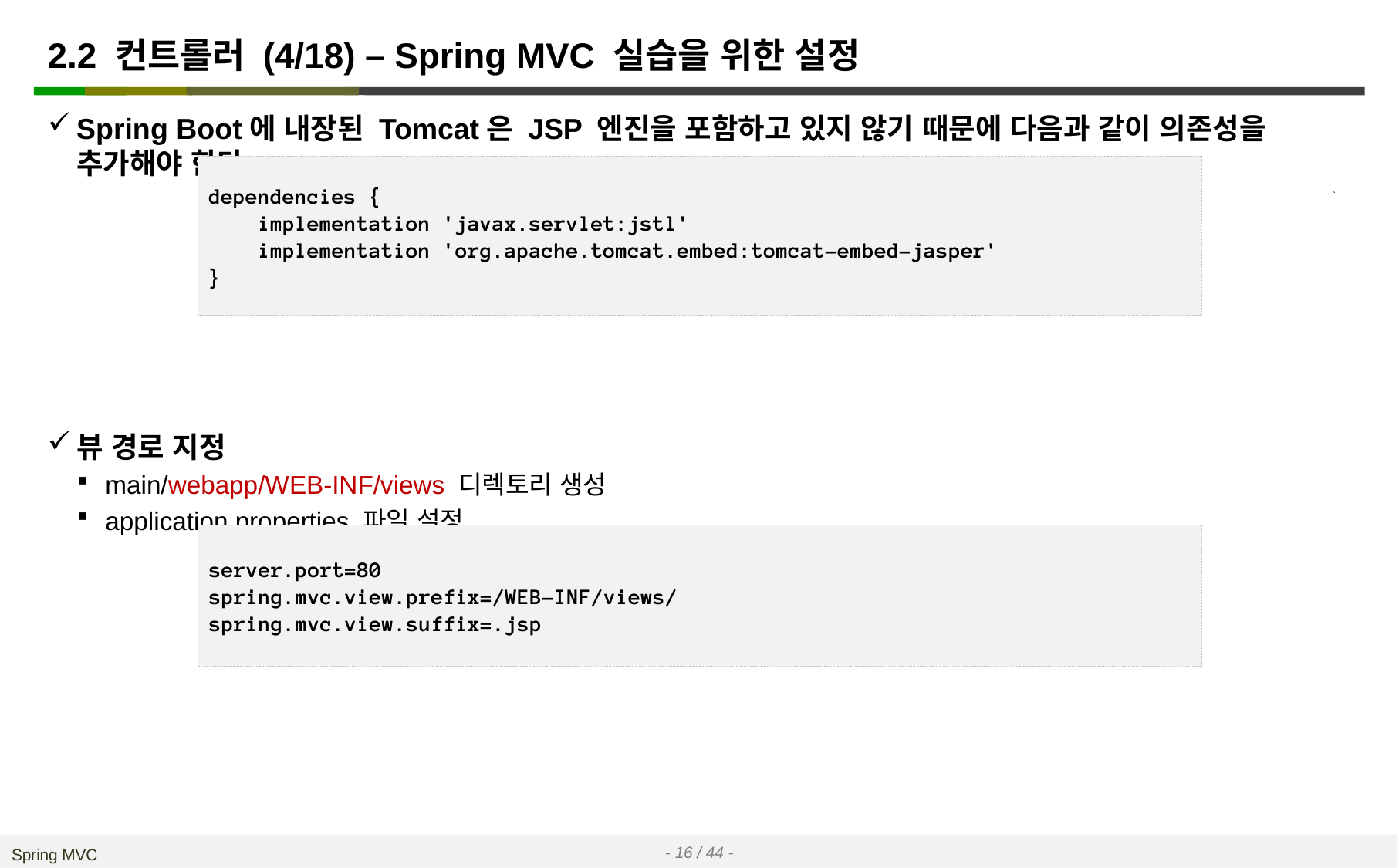

# 2.2 컨트롤러 (4/18) – Spring MVC 실습을 위한 설정
Spring Boot에 내장된 Tomcat은 JSP 엔진을 포함하고 있지 않기 때문에 다음과 같이 의존성을 추가해야 한다.

뷰 경로 지정
main/webapp/WEB-INF/views 디렉토리 생성
application.properties 파일 설정
dependencies {
    implementation 'javax.servlet:jstl'
    implementation 'org.apache.tomcat.embed:tomcat-embed-jasper'
}
server.port=80
spring.mvc.view.prefix=/WEB-INF/views/
spring.mvc.view.suffix=.jsp